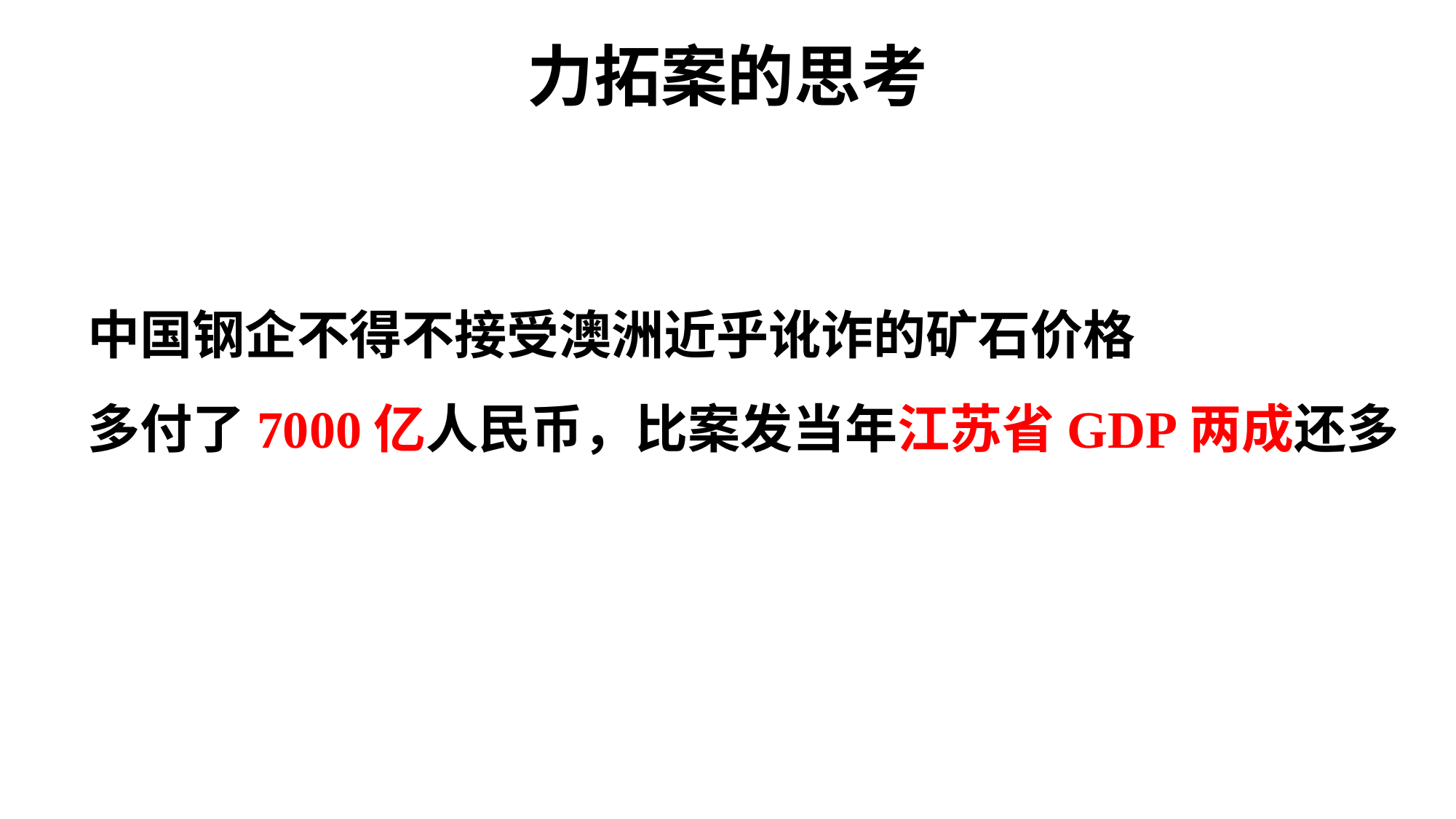

# 力拓案的思考
中国钢企不得不接受澳洲近乎讹诈的矿石价格
多付了7000亿人民币，比案发当年江苏省GDP两成还多